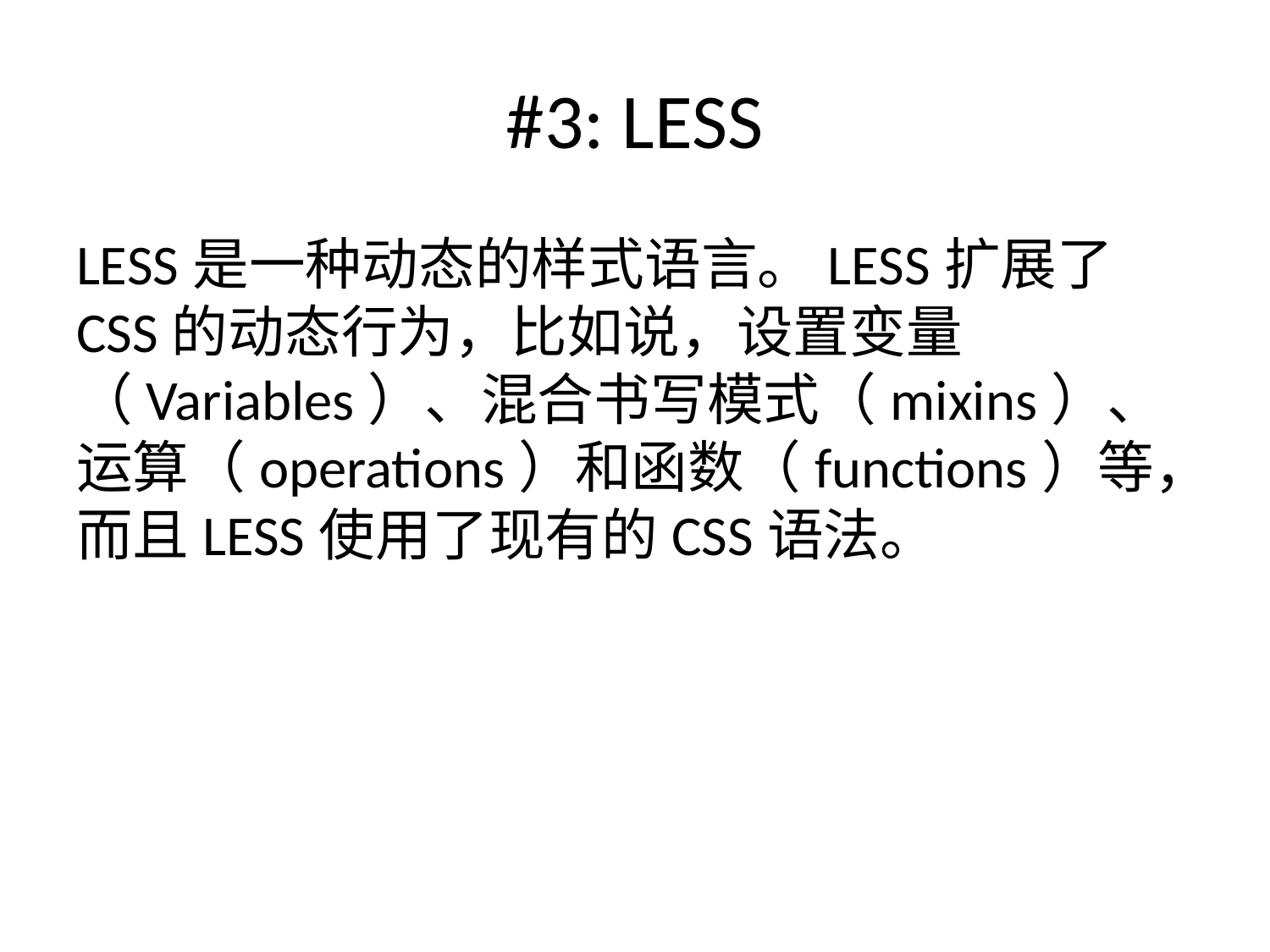

# #3: LESS
LESS是一种动态的样式语言。LESS扩展了CSS的动态行为，比如说，设置变量（Variables）、混合书写模式（mixins）、运算（operations）和函数（functions）等，而且LESS使用了现有的CSS语法。